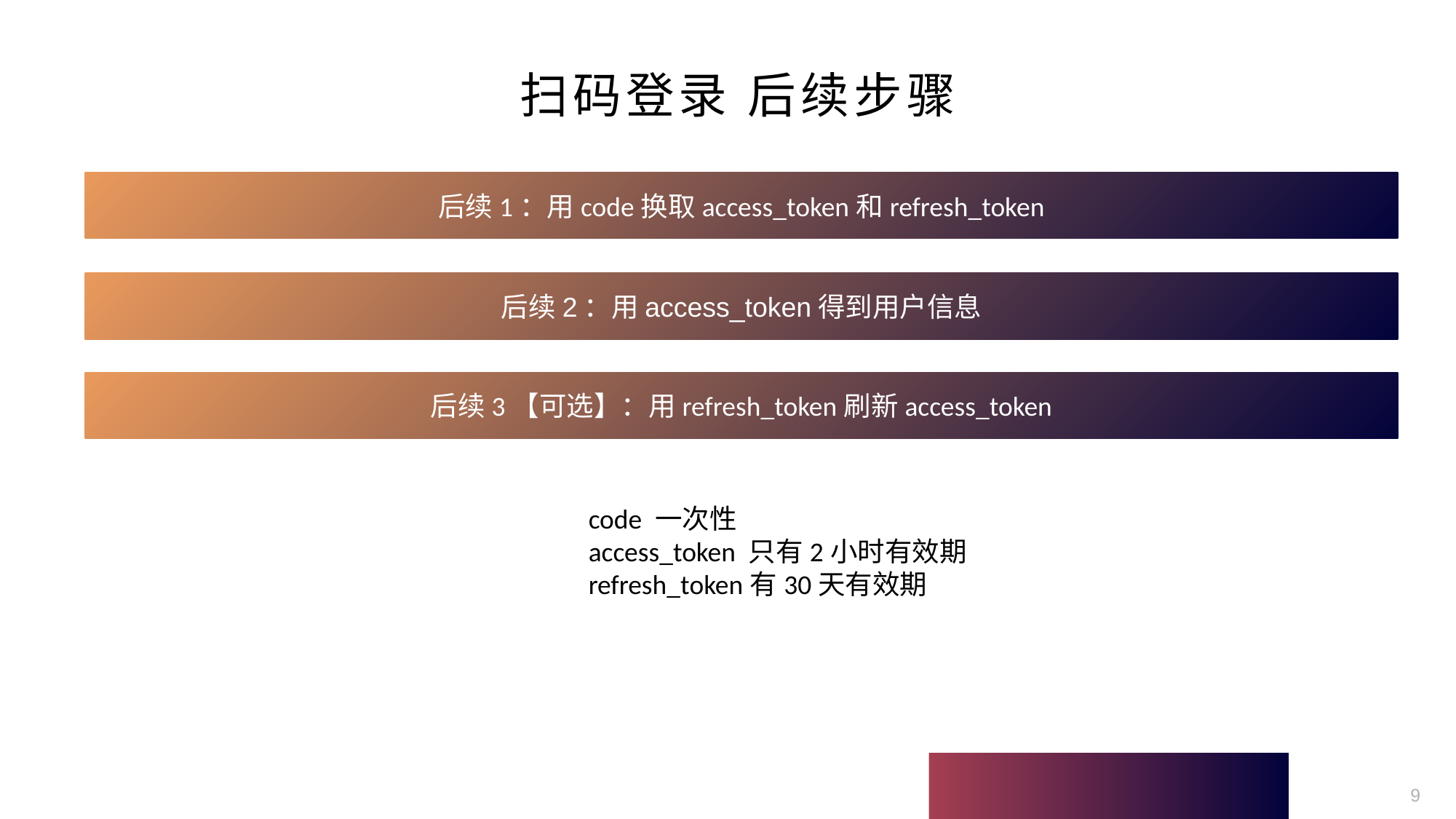

# 扫码登录 后续步骤
后续1：用code换取access_token和refresh_token
后续2：用access_token得到用户信息
后续3【可选】：用refresh_token刷新access_token
code 一次性
access_token 只有2小时有效期
refresh_token有30天有效期
9